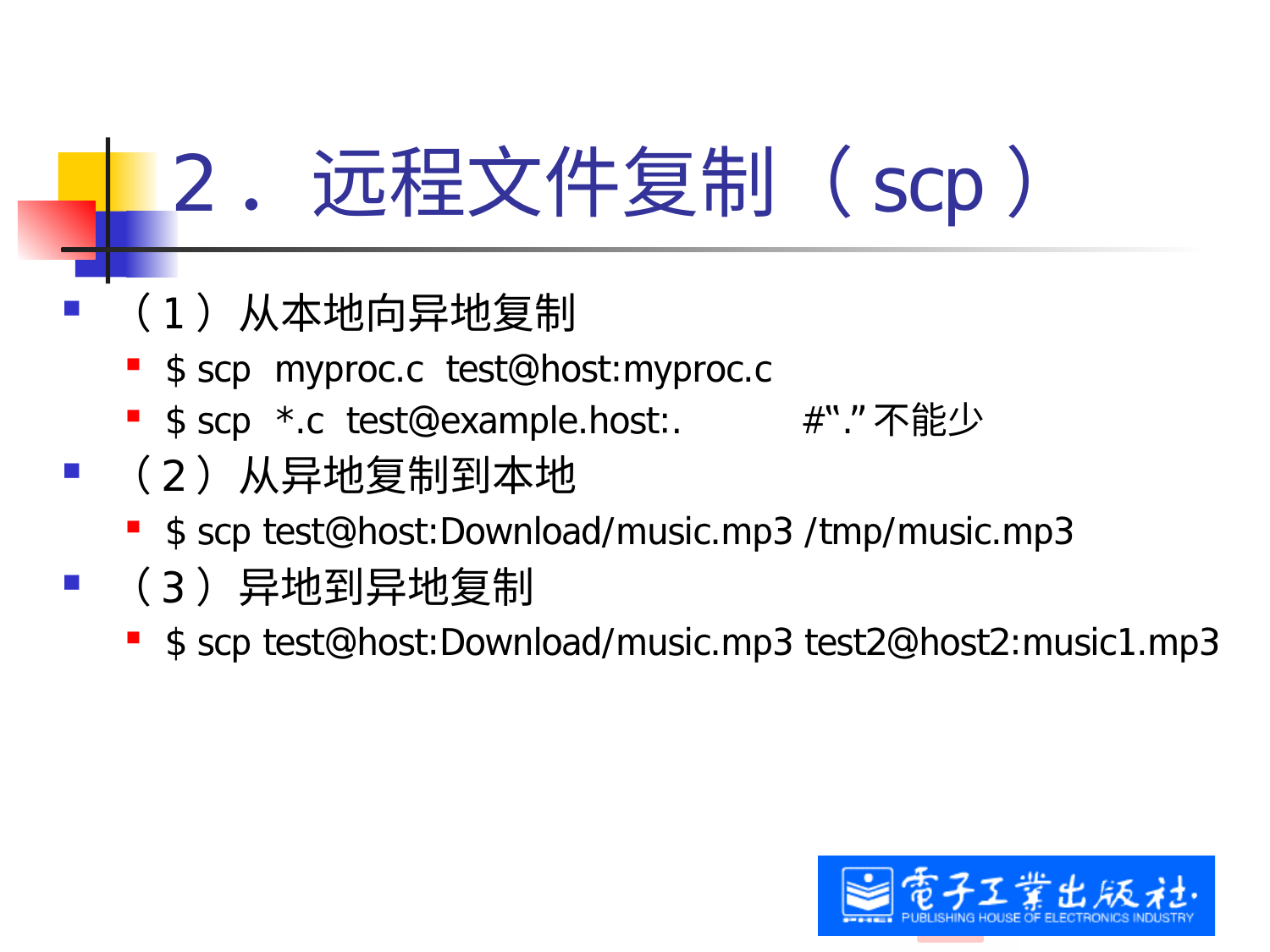

# 2．远程文件复制（scp）
（1）从本地向异地复制
$ scp  myproc.c  test@host:myproc.c
$ scp  *.c  test@example.host:. 	#“.”不能少
（2）从异地复制到本地
$ scp test@host:Download/music.mp3 /tmp/music.mp3
（3）异地到异地复制
$ scp test@host:Download/music.mp3 test2@host2:music1.mp3